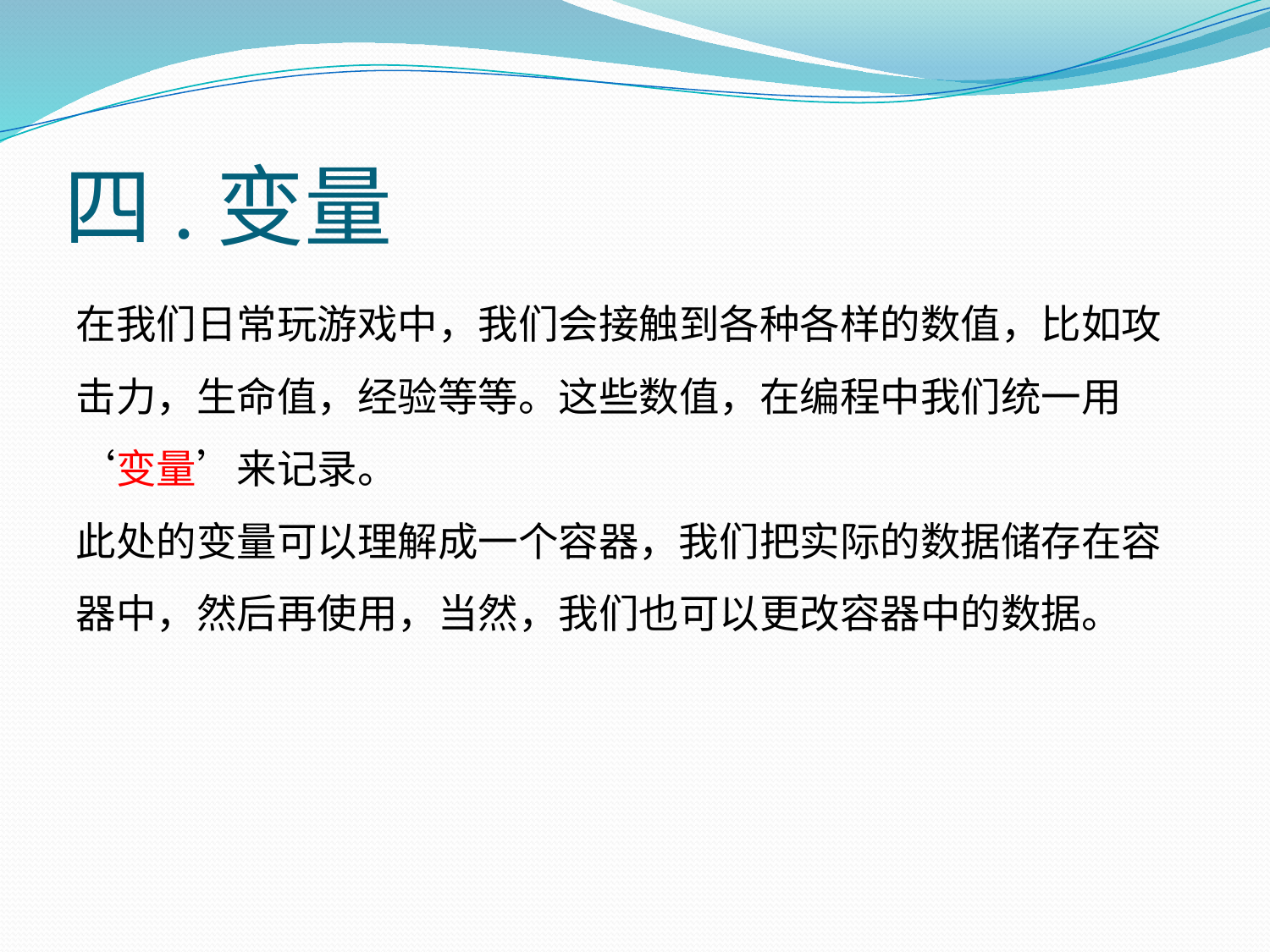

# 四.变量
在我们日常玩游戏中，我们会接触到各种各样的数值，比如攻击力，生命值，经验等等。这些数值，在编程中我们统一用‘变量’来记录。
此处的变量可以理解成一个容器，我们把实际的数据储存在容器中，然后再使用，当然，我们也可以更改容器中的数据。